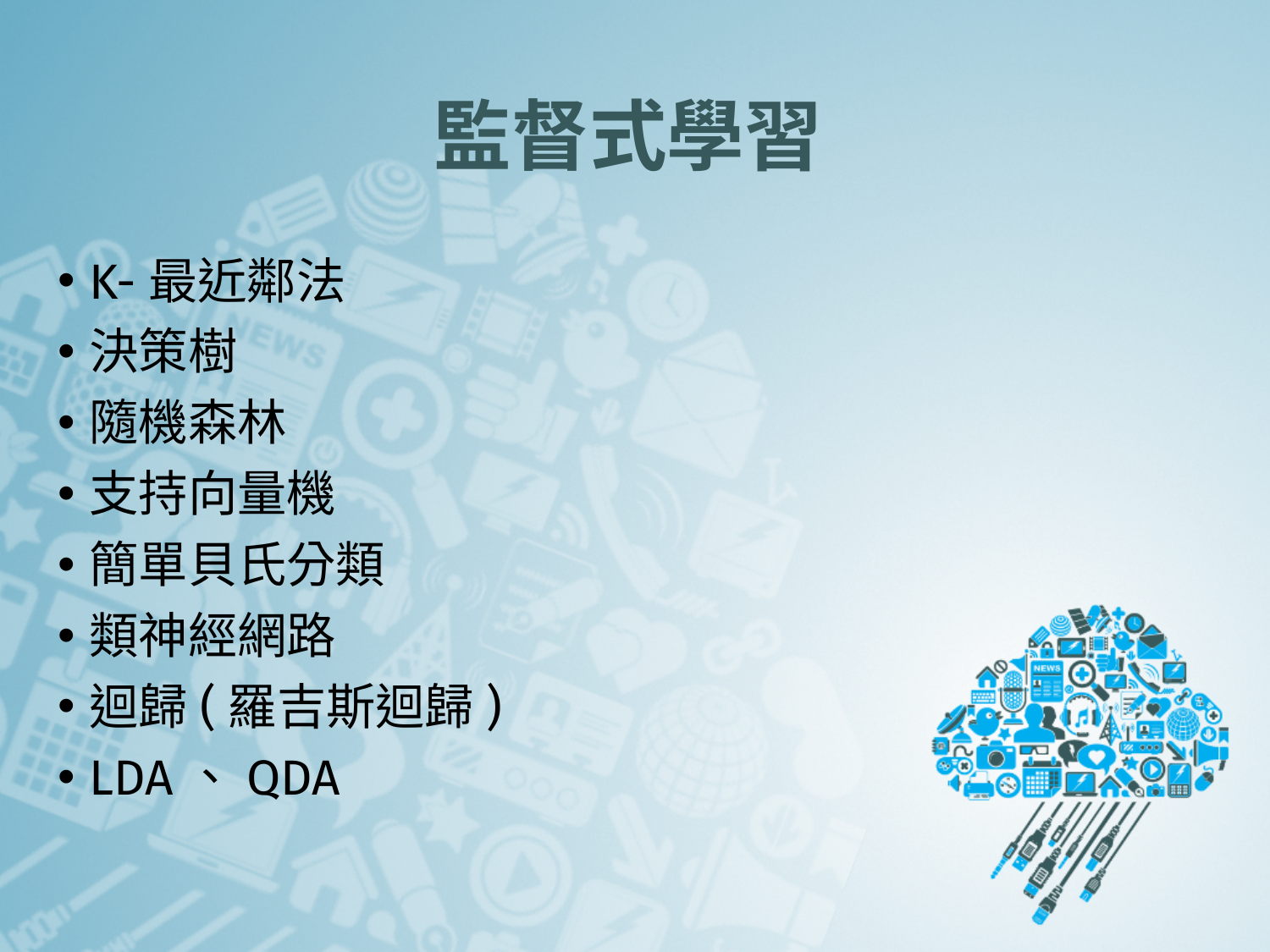

# 監督式學習
K-最近鄰法
決策樹
隨機森林
支持向量機
簡單貝氏分類
類神經網路
迴歸(羅吉斯迴歸)
LDA、QDA